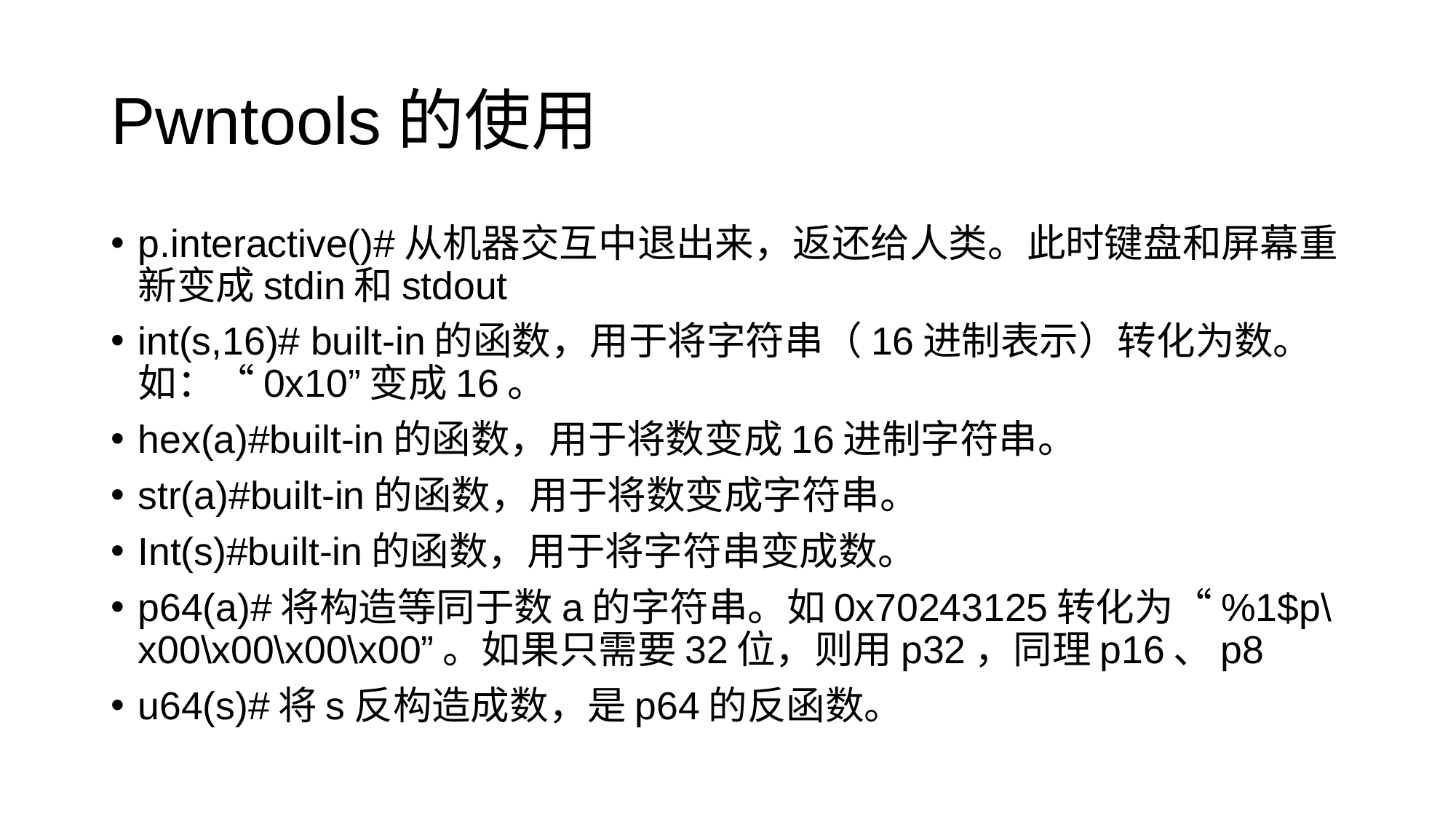

# Pwntools的使用
p.interactive()#从机器交互中退出来，返还给人类。此时键盘和屏幕重新变成stdin和stdout
int(s,16)# built-in的函数，用于将字符串（16进制表示）转化为数。如：“0x10”变成16。
hex(a)#built-in的函数，用于将数变成16进制字符串。
str(a)#built-in的函数，用于将数变成字符串。
Int(s)#built-in的函数，用于将字符串变成数。
p64(a)#将构造等同于数a的字符串。如0x70243125转化为“%1$p\x00\x00\x00\x00”。如果只需要32位，则用p32，同理p16、p8
u64(s)#将s反构造成数，是p64的反函数。